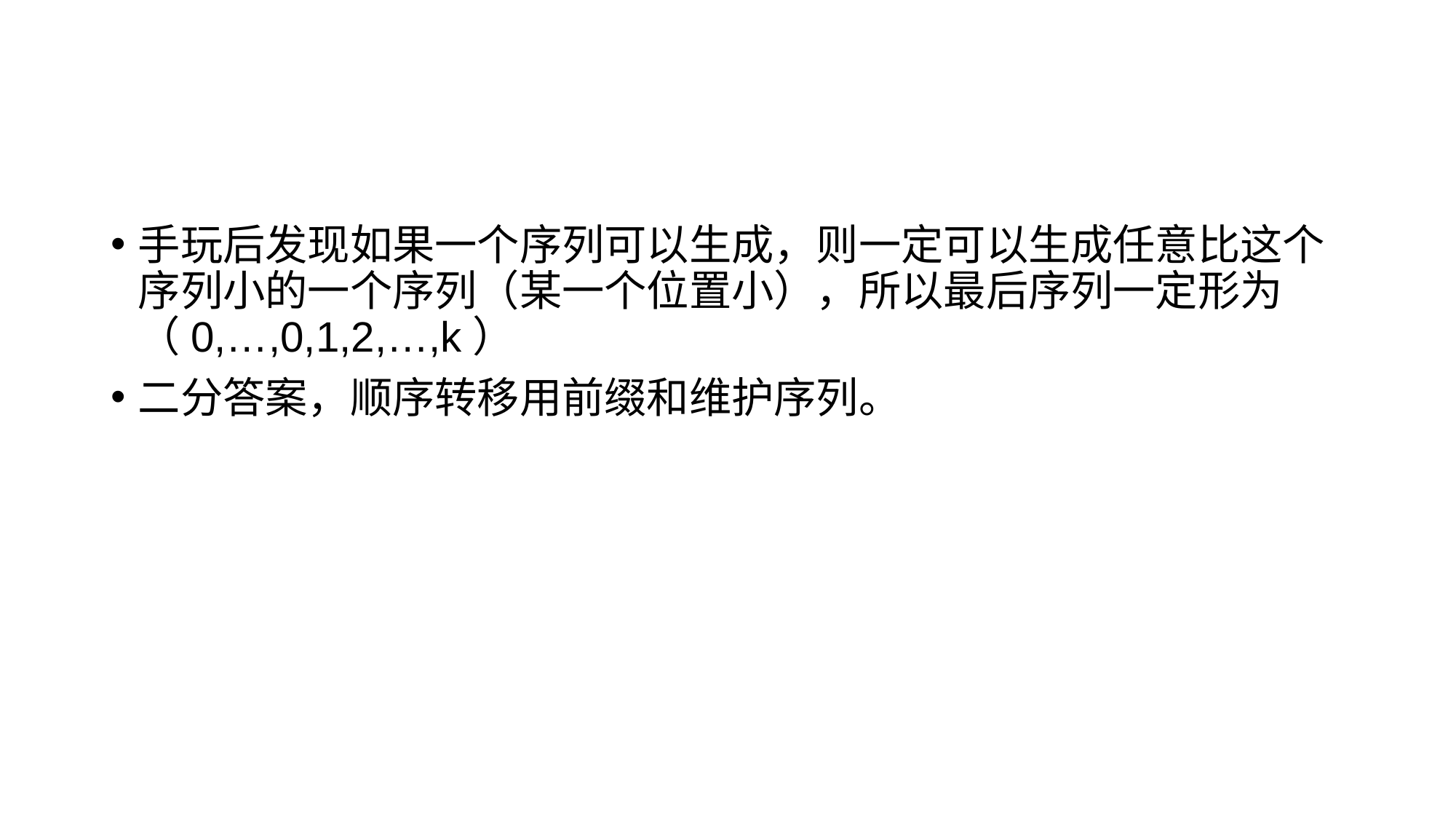

#
手玩后发现如果一个序列可以生成，则一定可以生成任意比这个序列小的一个序列（某一个位置小），所以最后序列一定形为（0,…,0,1,2,…,k）
二分答案，顺序转移用前缀和维护序列。